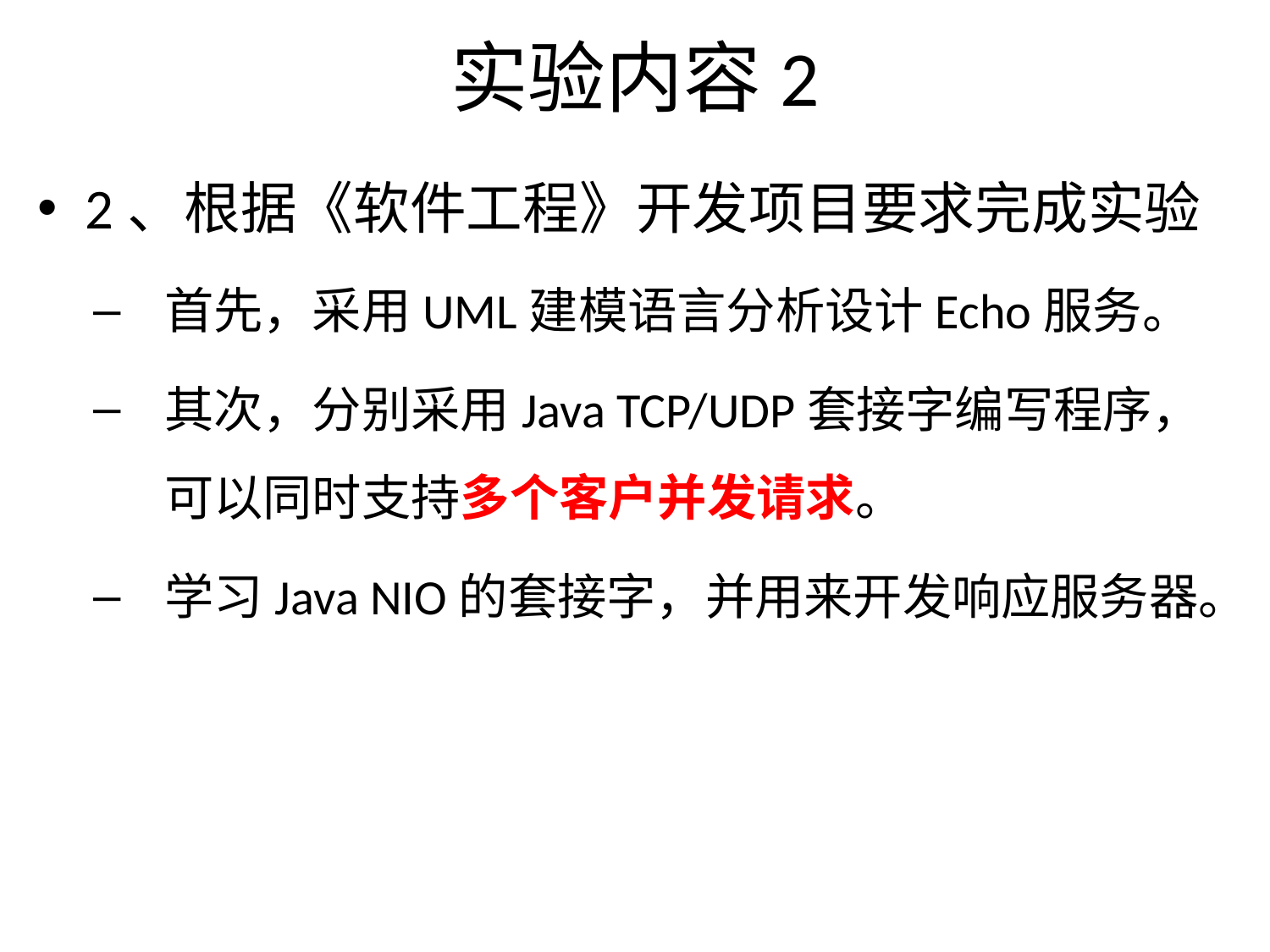

# 实验内容2
2、根据《软件工程》开发项目要求完成实验
首先，采用UML建模语言分析设计Echo服务。
其次，分别采用Java TCP/UDP套接字编写程序，可以同时支持多个客户并发请求。
学习Java NIO的套接字，并用来开发响应服务器。